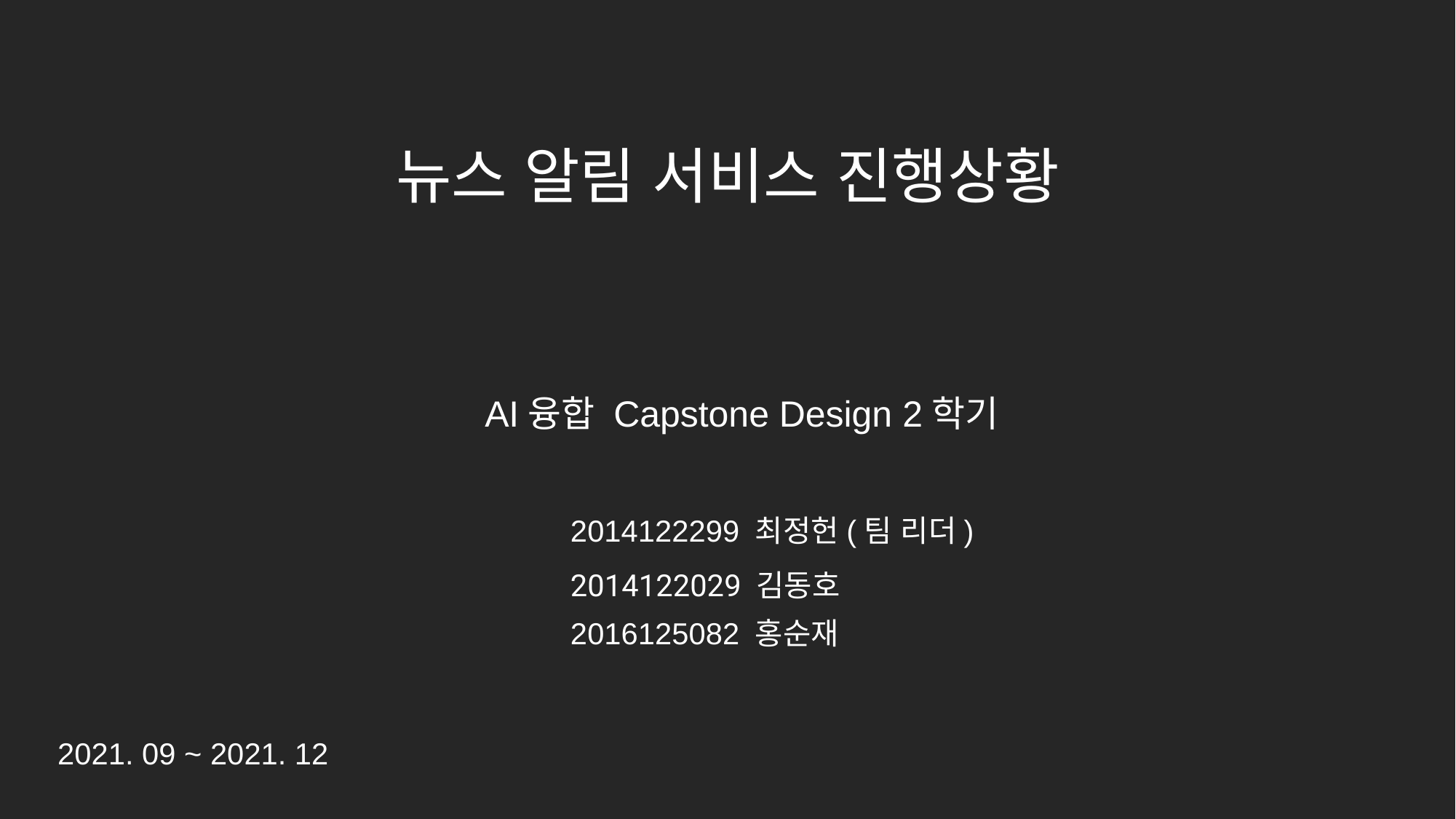

뉴스 알림 서비스 진행상황
AI융합 Capstone Design 2학기
2014122299 최정헌(팀 리더)
2014122029 김동호
2016125082 홍순재
2021. 09 ~ 2021. 12